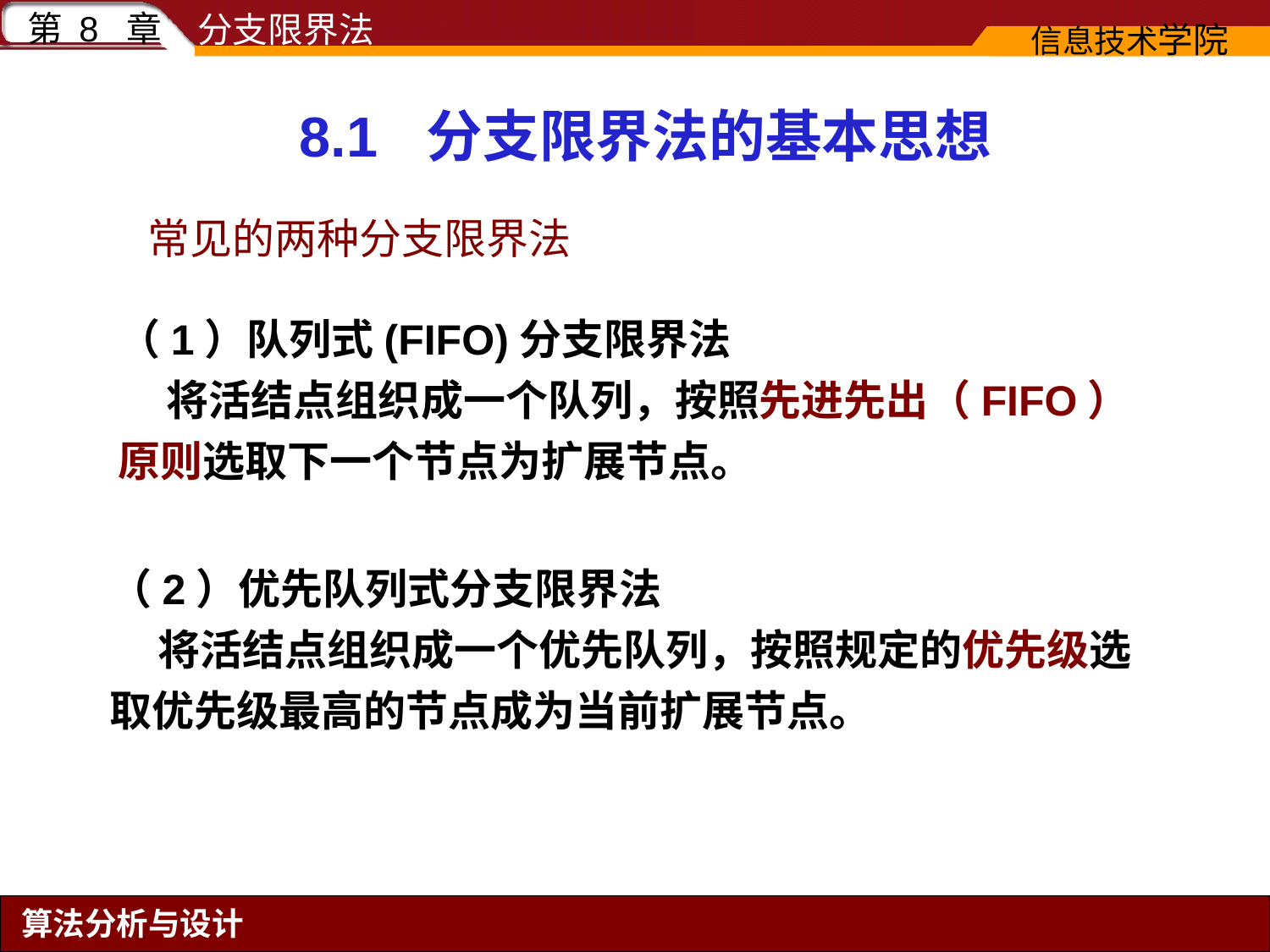

# 8.1	分支限界法的基本思想
常见的两种分支限界法
（1）队列式(FIFO)分支限界法
    将活结点组织成一个队列，按照先进先出（FIFO）原则选取下一个节点为扩展节点。

（2）优先队列式分支限界法
    将活结点组织成一个优先队列，按照规定的优先级选取优先级最高的节点成为当前扩展节点。